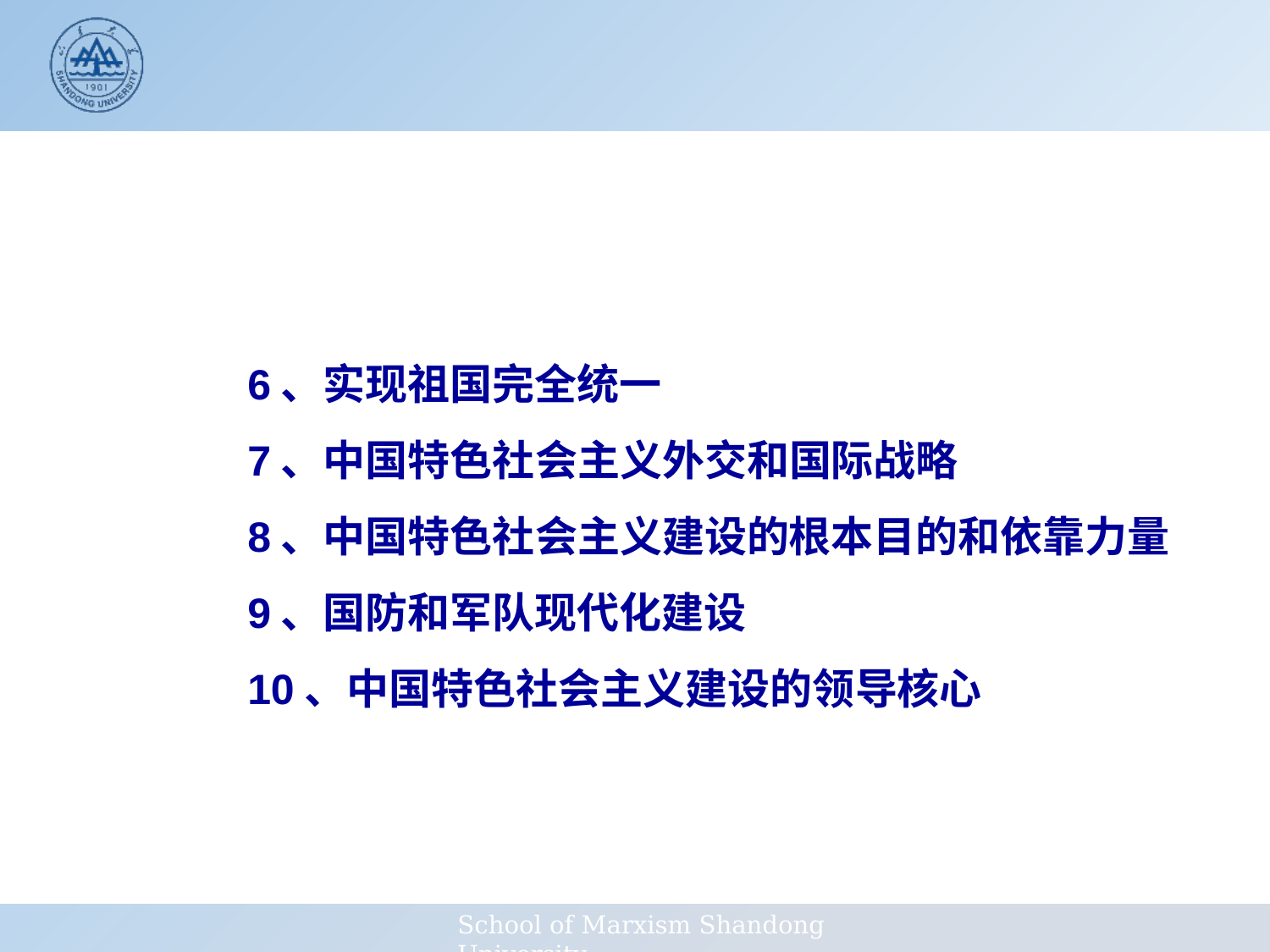

6、实现祖国完全统一
7、中国特色社会主义外交和国际战略
8、中国特色社会主义建设的根本目的和依靠力量
9、国防和军队现代化建设
10、中国特色社会主义建设的领导核心